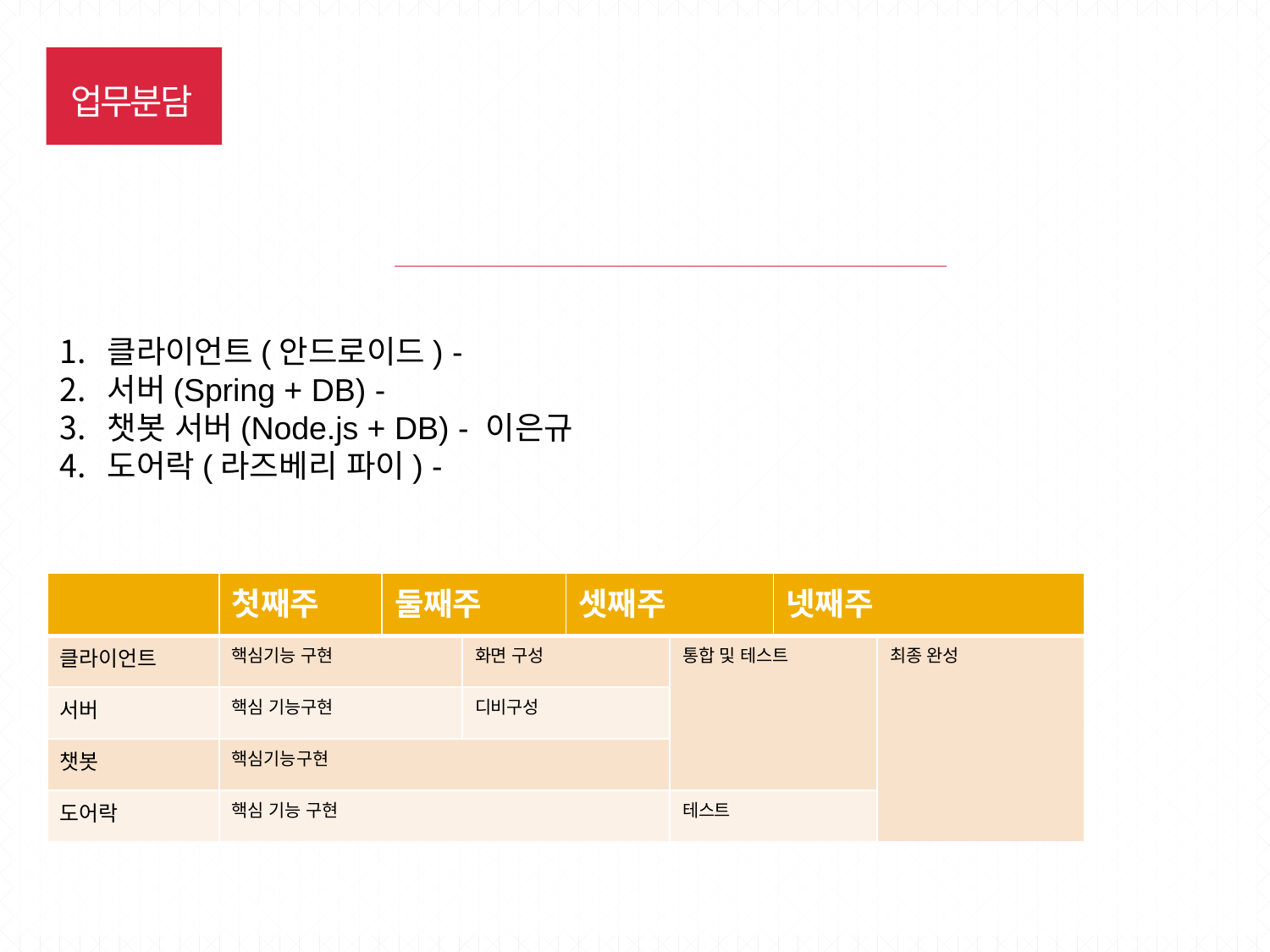

업무분담

클라이언트(안드로이드) -
서버(Spring + DB) -
챗봇 서버(Node.js + DB) - 이은규
도어락(라즈베리 파이) -

|  | 첫째주 | 둘째주 |  | 셋째주 |  | 넷째주 |  |
| --- | --- | --- | --- | --- | --- | --- | --- |
| 클라이언트 | 핵심기능 구현 |  | 화면 구성 |  | 통합 및 테스트 |  | 최종 완성 |
| 서버 | 핵심 기능구현 |  | 디비구성 |  |  |  |  |
| 챗봇 | 핵심기능구현 |  |  |  |  |  |  |
| 도어락 | 핵심 기능 구현 |  |  |  | 테스트 |  |  |